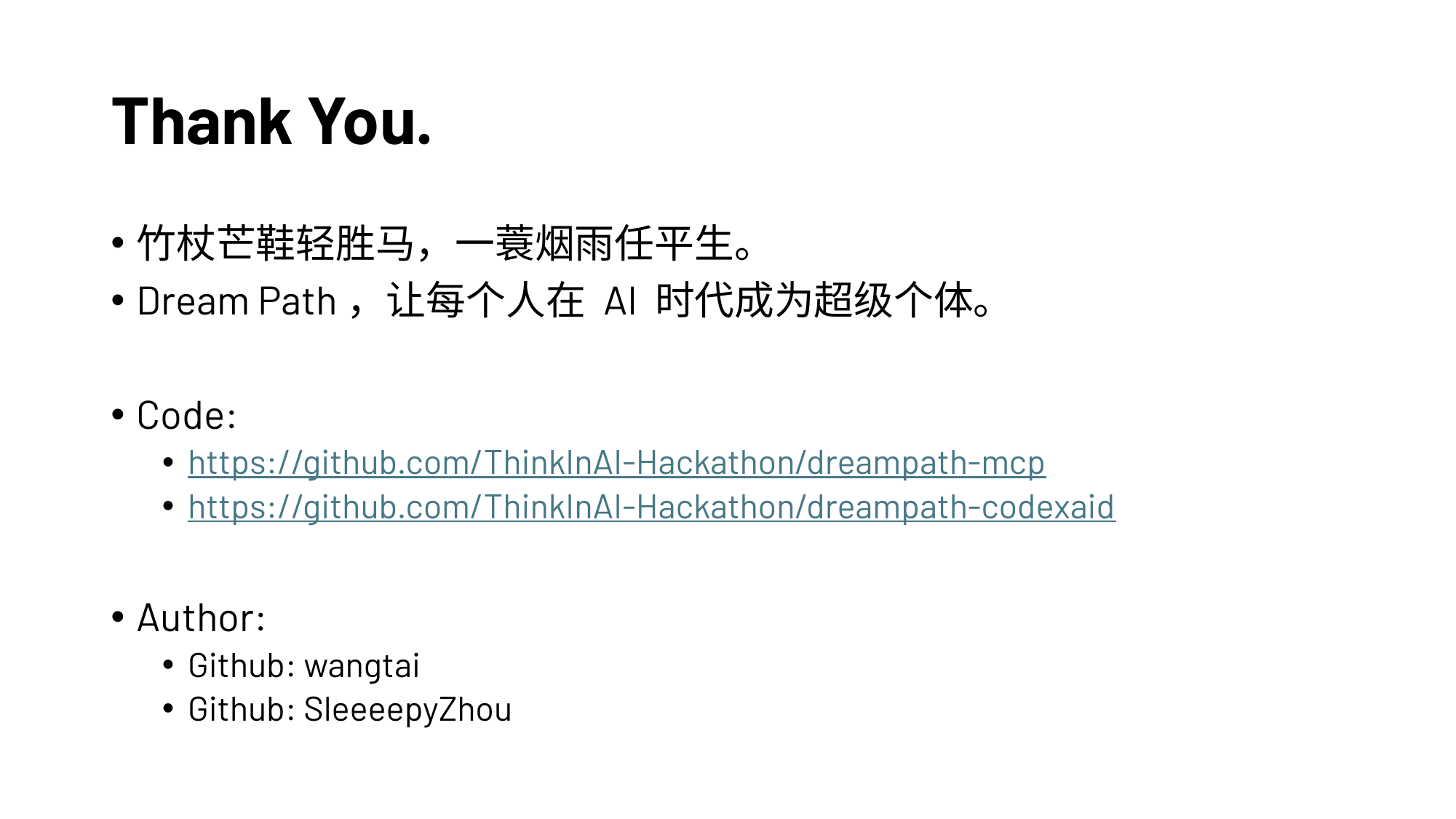

# Thank You.
竹杖芒鞋轻胜马，一蓑烟雨任平生。
Dream Path，让每个人在 AI 时代成为超级个体。

Code:
https://github.com/ThinkInAI-Hackathon/dreampath-mcp
https://github.com/ThinkInAI-Hackathon/dreampath-codexaid

Author:
Github: wangtai
Github: SleeeepyZhou